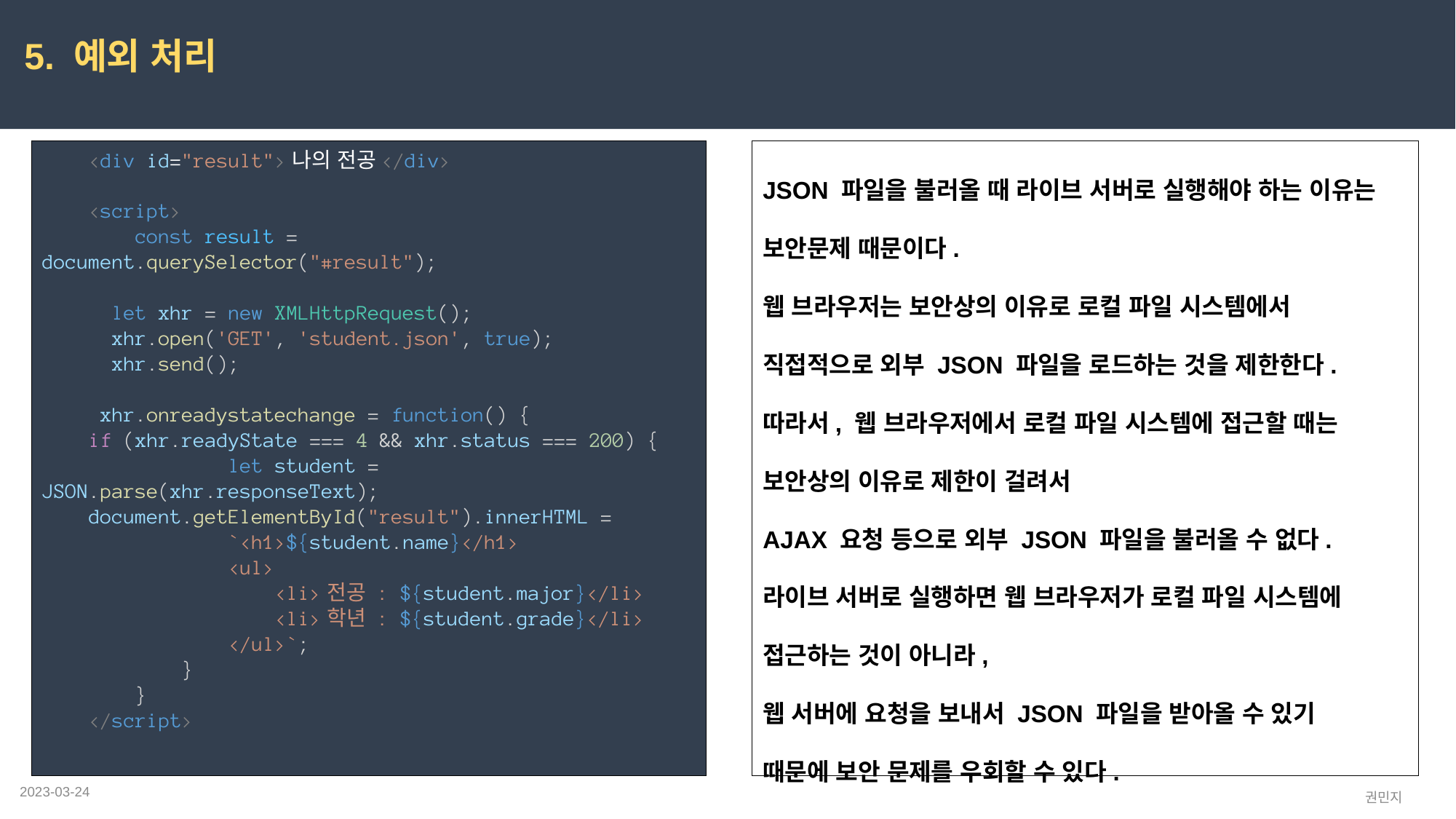

5. 예외 처리
    <div id="result">나의 전공</div>
    <script>
        const result = document.querySelector("#result");
      let xhr = new XMLHttpRequest();
      xhr.open('GET', 'student.json', true);
      xhr.send();

     xhr.onreadystatechange = function() {
    if (xhr.readyState === 4 && xhr.status === 200) {
                let student = JSON.parse(xhr.responseText);
    document.getElementById("result").innerHTML =
                `<h1>${student.name}</h1>
                <ul>
                    <li>전공 : ${student.major}</li>
                    <li>학년 : ${student.grade}</li>
                </ul>`;
            }
        }
    </script>
JSON 파일을 불러올 때 라이브 서버로 실행해야 하는 이유는 보안문제 때문이다.
웹 브라우저는 보안상의 이유로 로컬 파일 시스템에서 직접적으로 외부 JSON 파일을 로드하는 것을 제한한다.
따라서, 웹 브라우저에서 로컬 파일 시스템에 접근할 때는 보안상의 이유로 제한이 걸려서
AJAX 요청 등으로 외부 JSON 파일을 불러올 수 없다.
라이브 서버로 실행하면 웹 브라우저가 로컬 파일 시스템에 접근하는 것이 아니라,
웹 서버에 요청을 보내서 JSON 파일을 받아올 수 있기
때문에 보안 문제를 우회할 수 있다.
2023-03-24
권민지